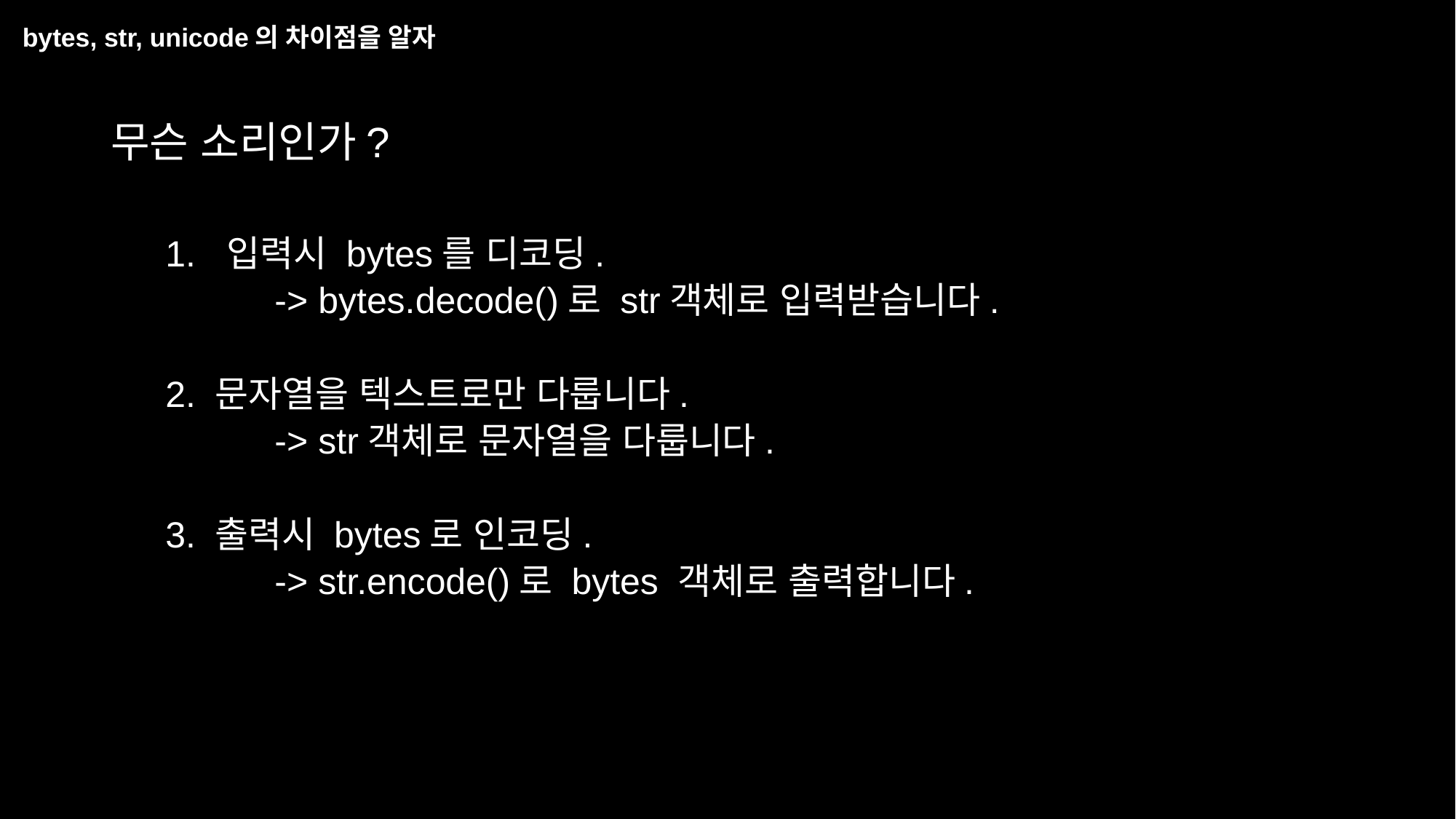

# bytes, str, unicode의 차이점을 알자
무슨 소리인가?

입력시 bytes를 디코딩.
	-> bytes.decode()로 str객체로 입력받습니다.

2. 문자열을 텍스트로만 다룹니다.
	-> str객체로 문자열을 다룹니다.

3. 출력시 bytes로 인코딩.
	-> str.encode()로 bytes 객체로 출력합니다.